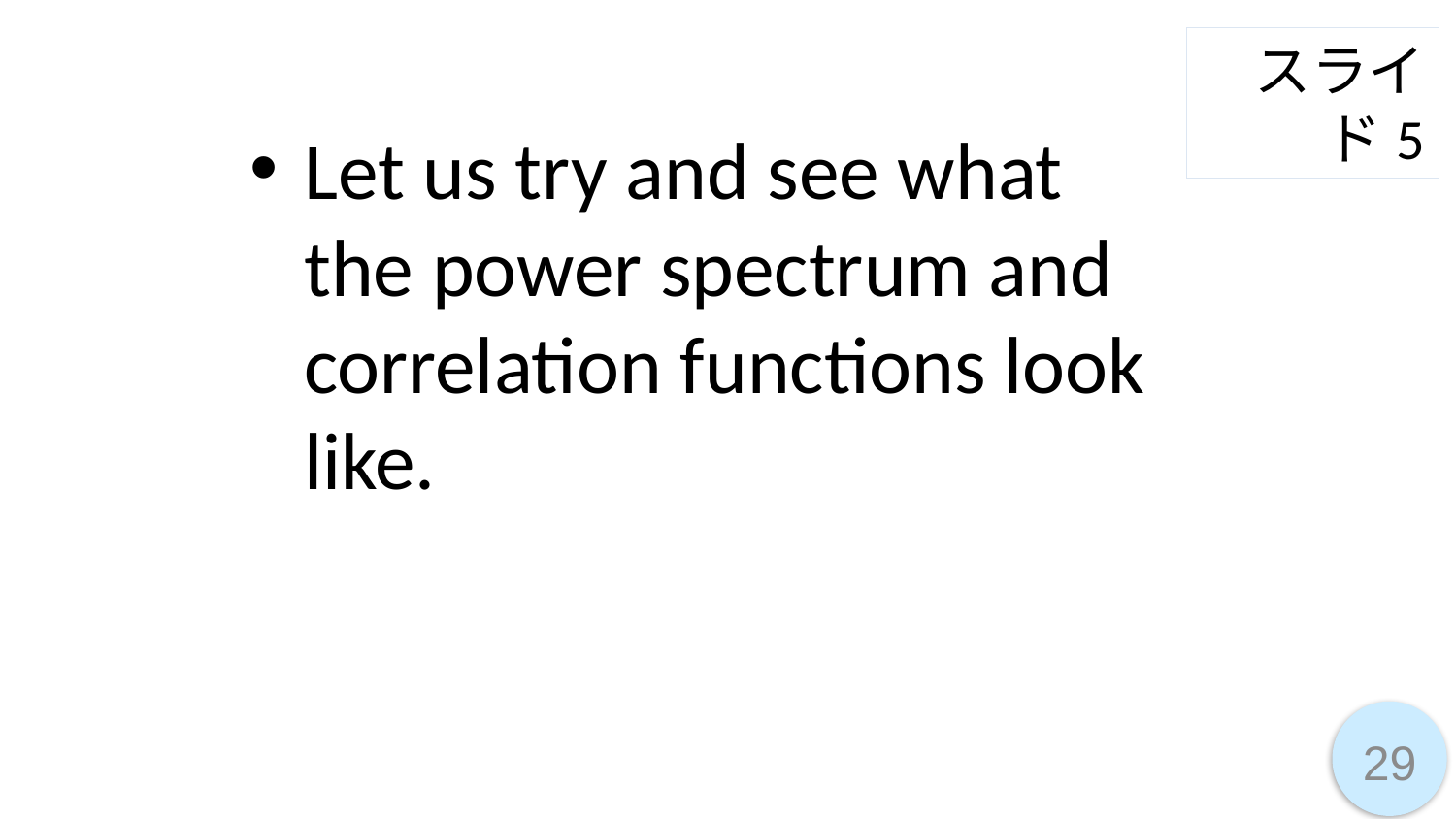

スライド5
Let us try and see what the power spectrum and correlation functions look like.
29